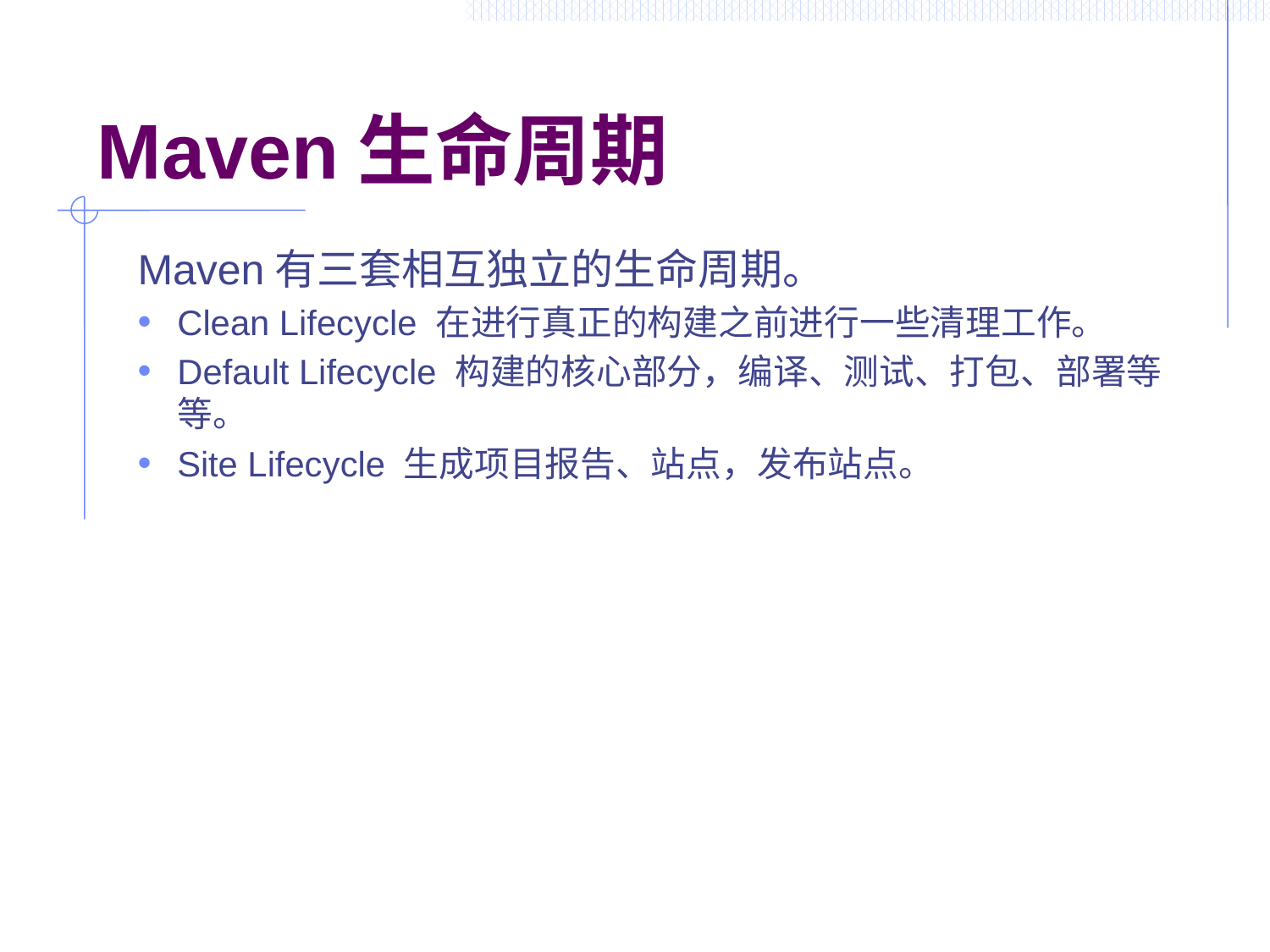

# Maven生命周期
Maven有三套相互独立的生命周期。
Clean Lifecycle 在进行真正的构建之前进行一些清理工作。
Default Lifecycle 构建的核心部分，编译、测试、打包、部署等等。
Site Lifecycle 生成项目报告、站点，发布站点。